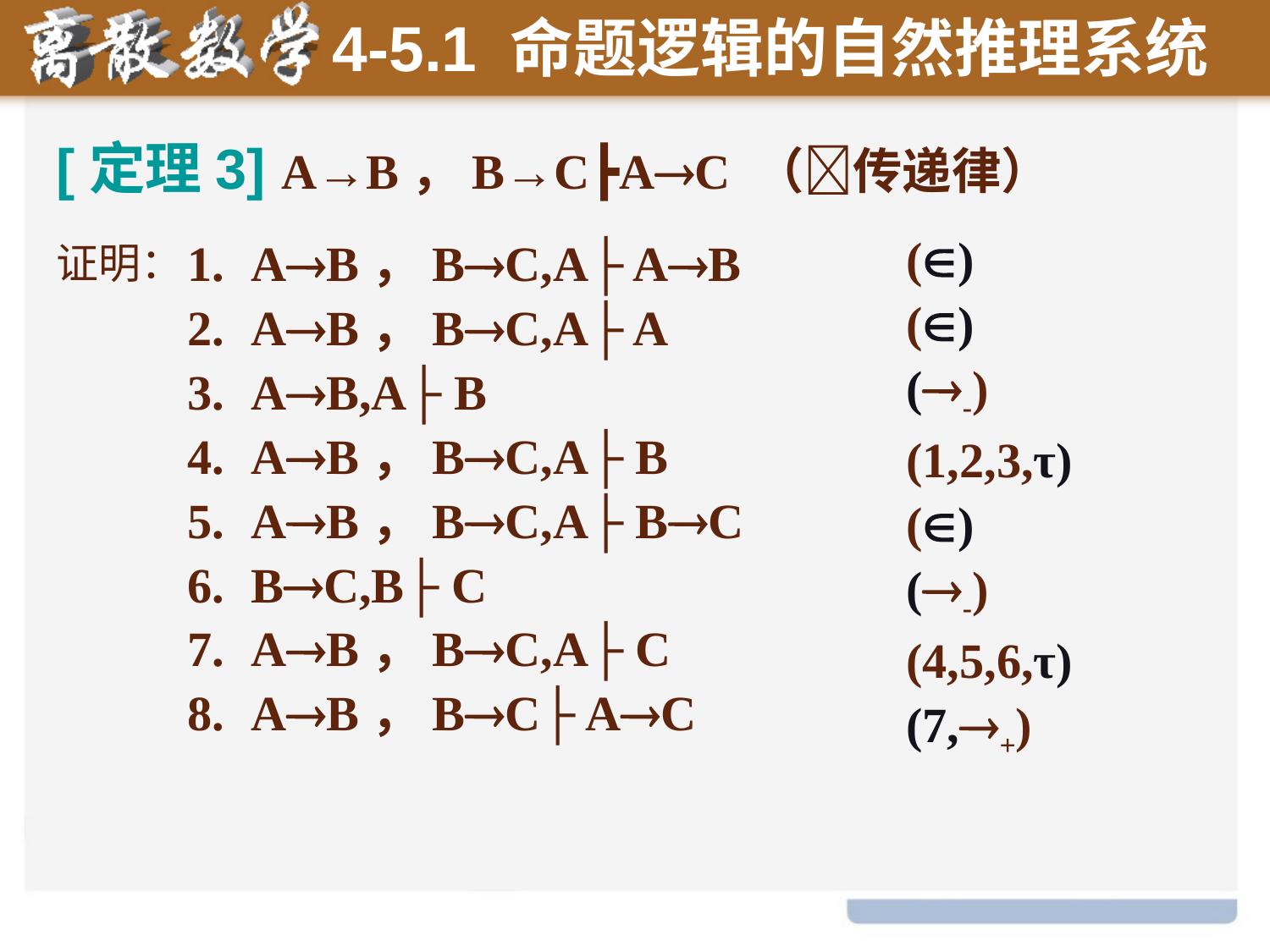

4-5.1 命题逻辑的自然推理系统
[定理3] A→B，B→C┣A→C （→传递律）
证明：

(∈)
(∈)
(→-)
(1,2,3,τ)
(∈)
(→-)
(4,5,6,τ)
(7,→+)
A→B，B→C,A├ A→B
A→B，B→C,A├ A
A→B,A├ B
A→B，B→C,A├ B
A→B，B→C,A├ B→C
B→C,B├ C
A→B，B→C,A├ C
A→B，B→C├ A→C